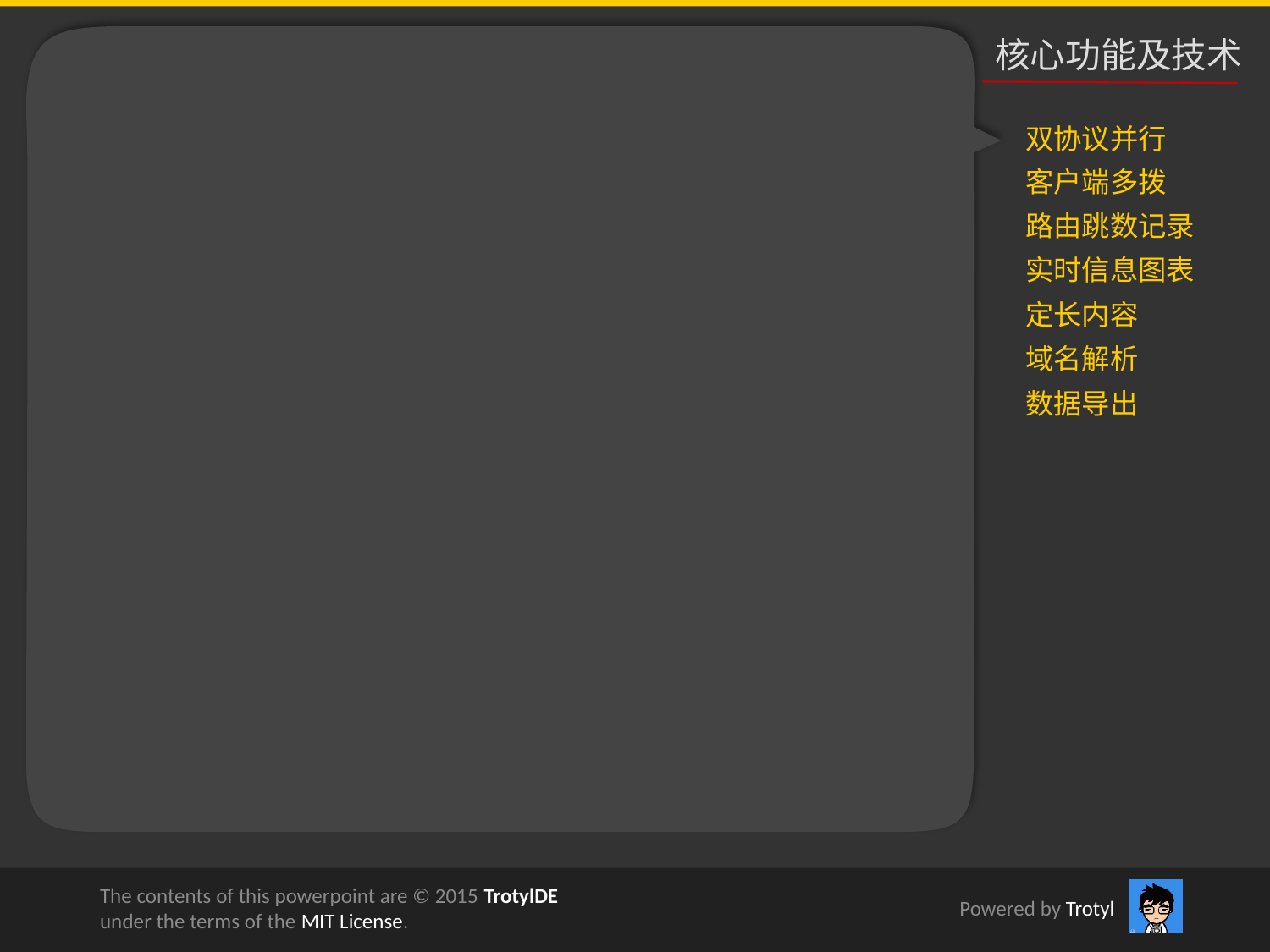

核心功能及技术

客户端多拨
路由跳数记录
实时信息图表
定长内容
域名解析
数据导出
双协议并行